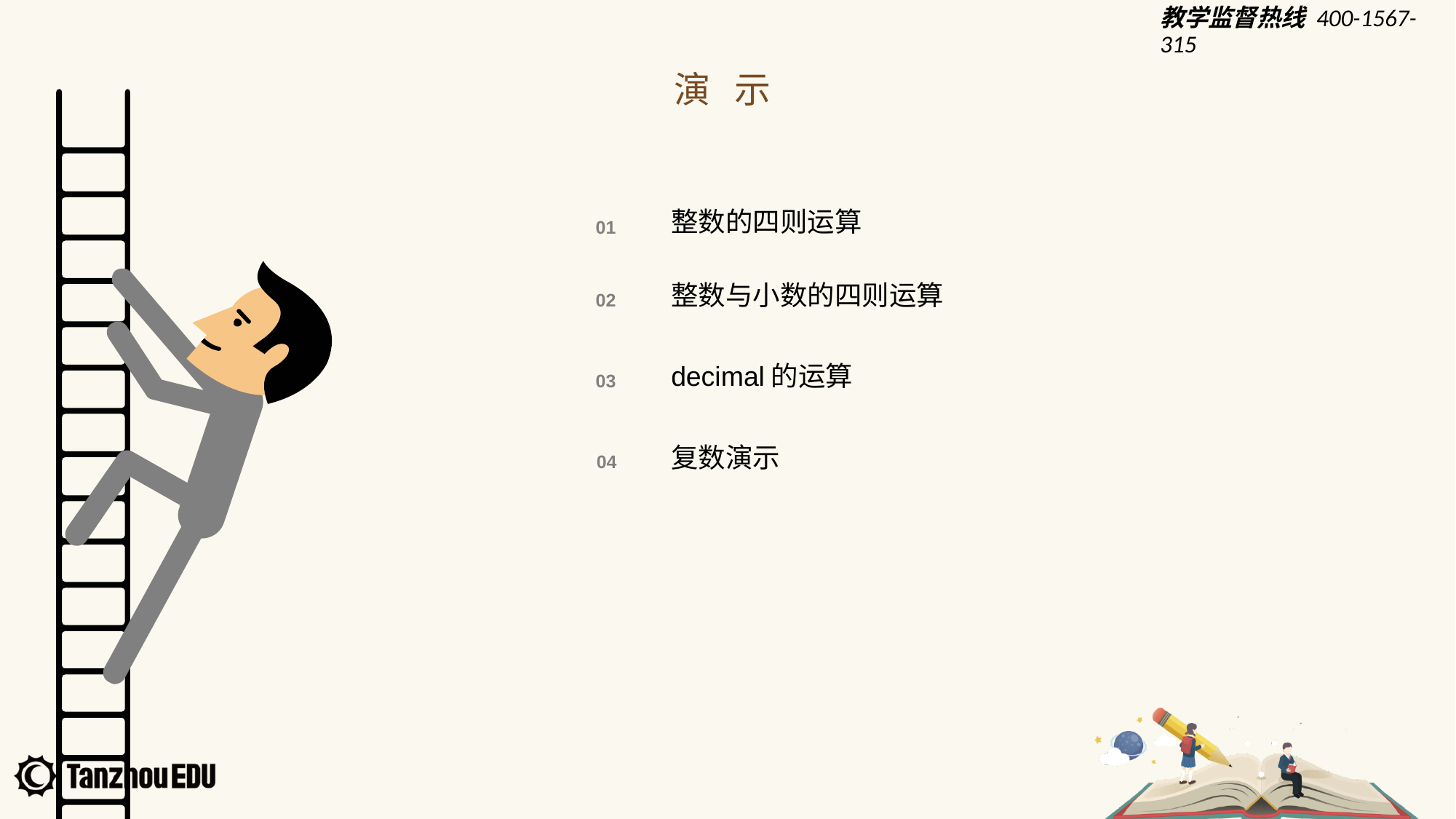

演   示

整数的四则运算
01
整数与小数的四则运算
02
decimal的运算
03
复数演示
04